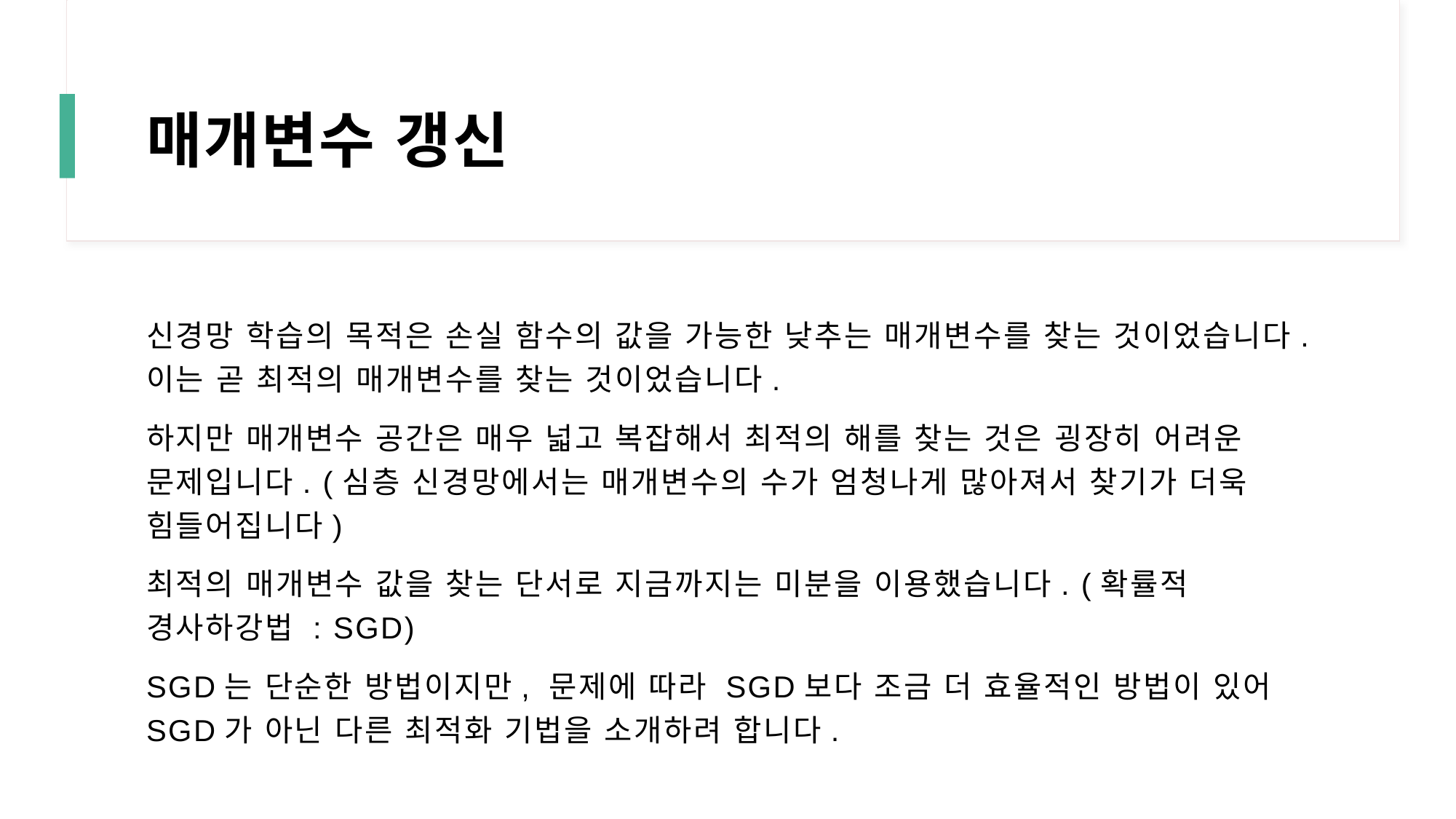

# 매개변수 갱신
신경망 학습의 목적은 손실 함수의 값을 가능한 낮추는 매개변수를 찾는 것이었습니다. 이는 곧 최적의 매개변수를 찾는 것이었습니다.
하지만 매개변수 공간은 매우 넓고 복잡해서 최적의 해를 찾는 것은 굉장히 어려운 문제입니다. (심층 신경망에서는 매개변수의 수가 엄청나게 많아져서 찾기가 더욱 힘들어집니다)
최적의 매개변수 값을 찾는 단서로 지금까지는 미분을 이용했습니다. (확률적 경사하강법 : SGD)
SGD는 단순한 방법이지만, 문제에 따라 SGD보다 조금 더 효율적인 방법이 있어 SGD가 아닌 다른 최적화 기법을 소개하려 합니다.